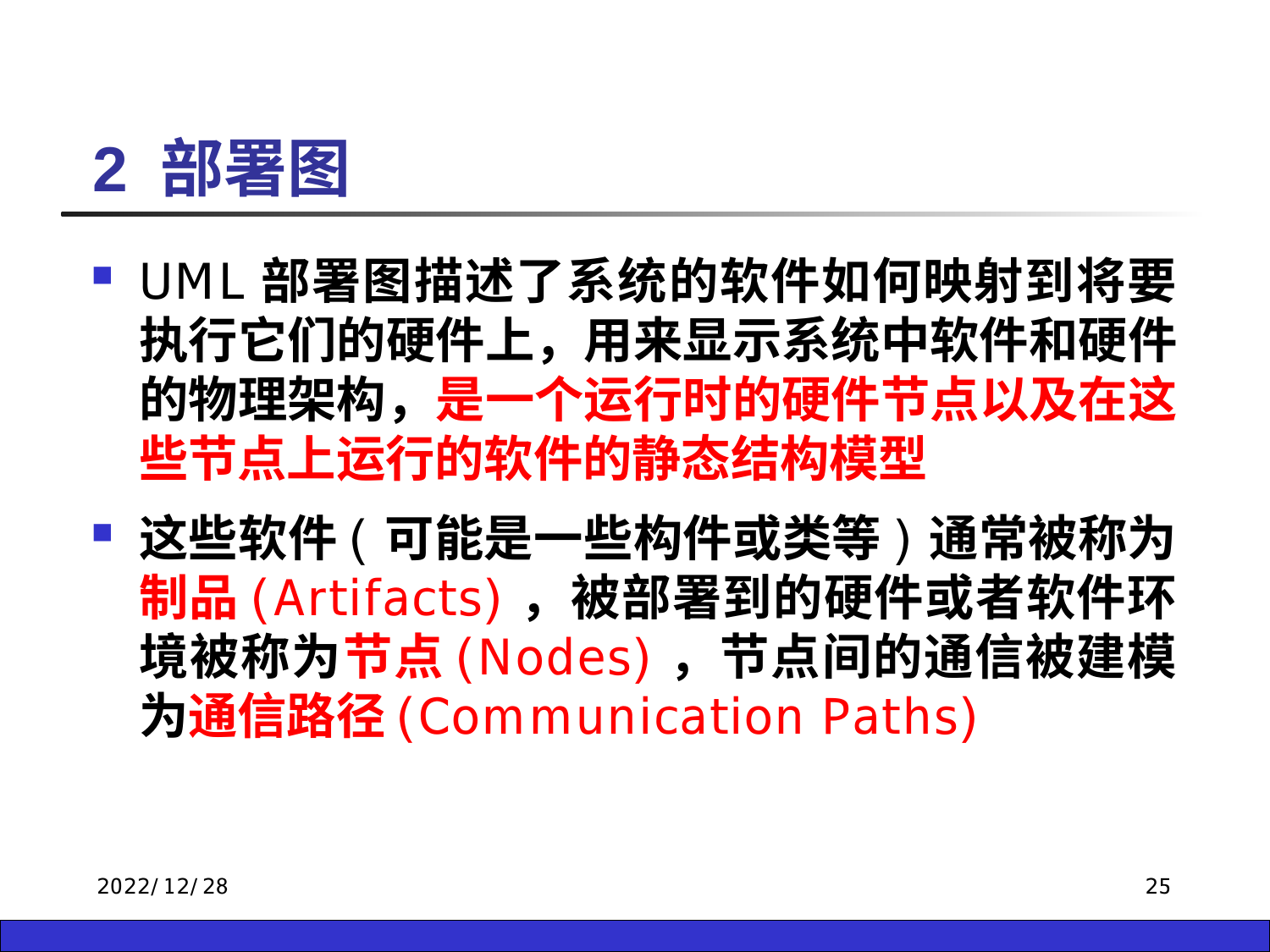

2 部署图
UML部署图描述了系统的软件如何映射到将要执行它们的硬件上，用来显示系统中软件和硬件的物理架构，是一个运行时的硬件节点以及在这些节点上运行的软件的静态结构模型
这些软件(可能是一些构件或类等)通常被称为制品(Artifacts)，被部署到的硬件或者软件环境被称为节点(Nodes)，节点间的通信被建模为通信路径(Communication Paths)

2022/12/28
25